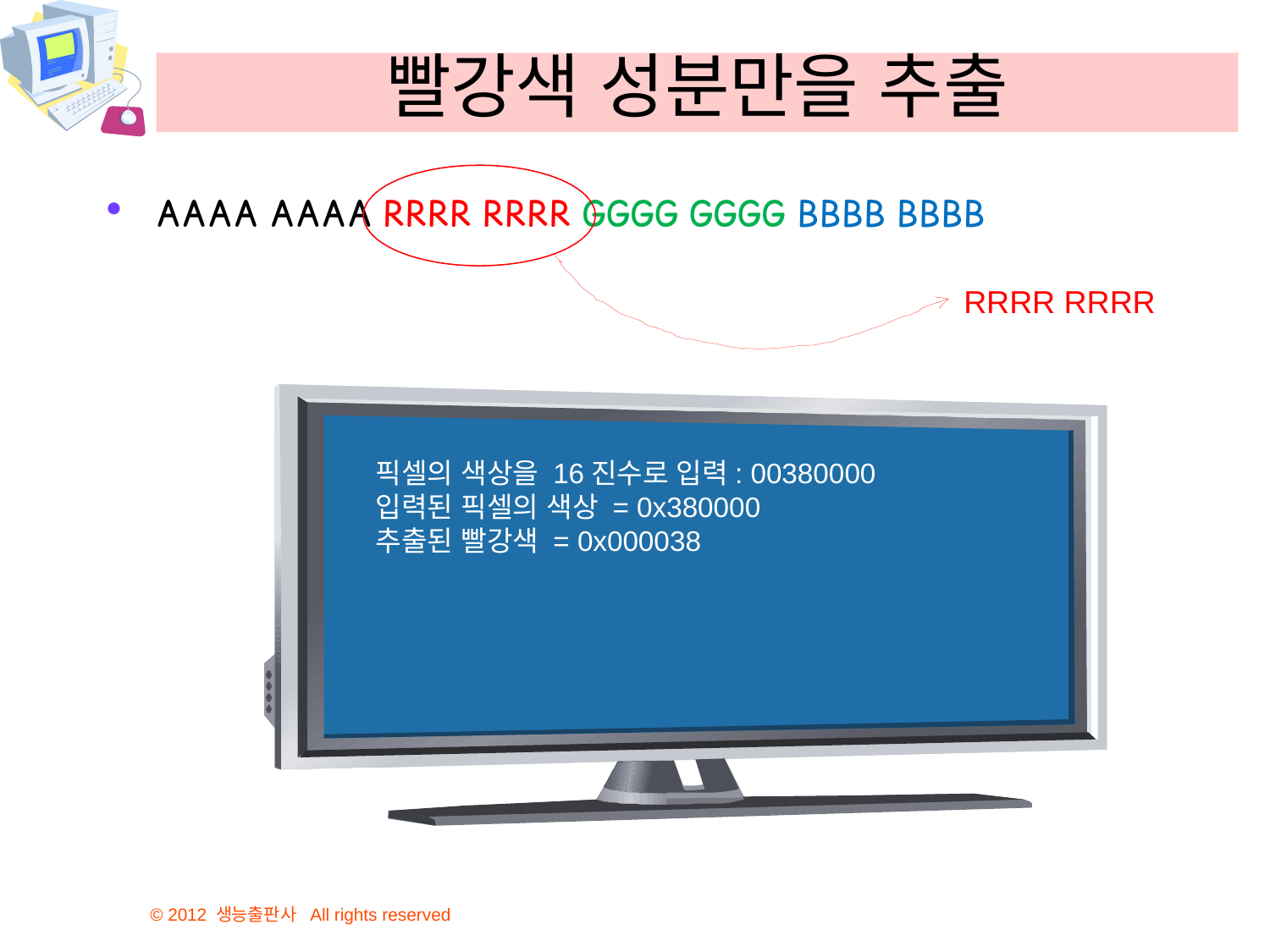

# 빨강색 성분만을 추출

AAAA AAAA RRRR RRRR GGGG GGGG BBBB BBBB

RRRR RRRR

픽셀의 색상을 16진수로 입력: 00380000
입력된 픽셀의 색상 = 0x380000
추출된 빨강색 = 0x000038